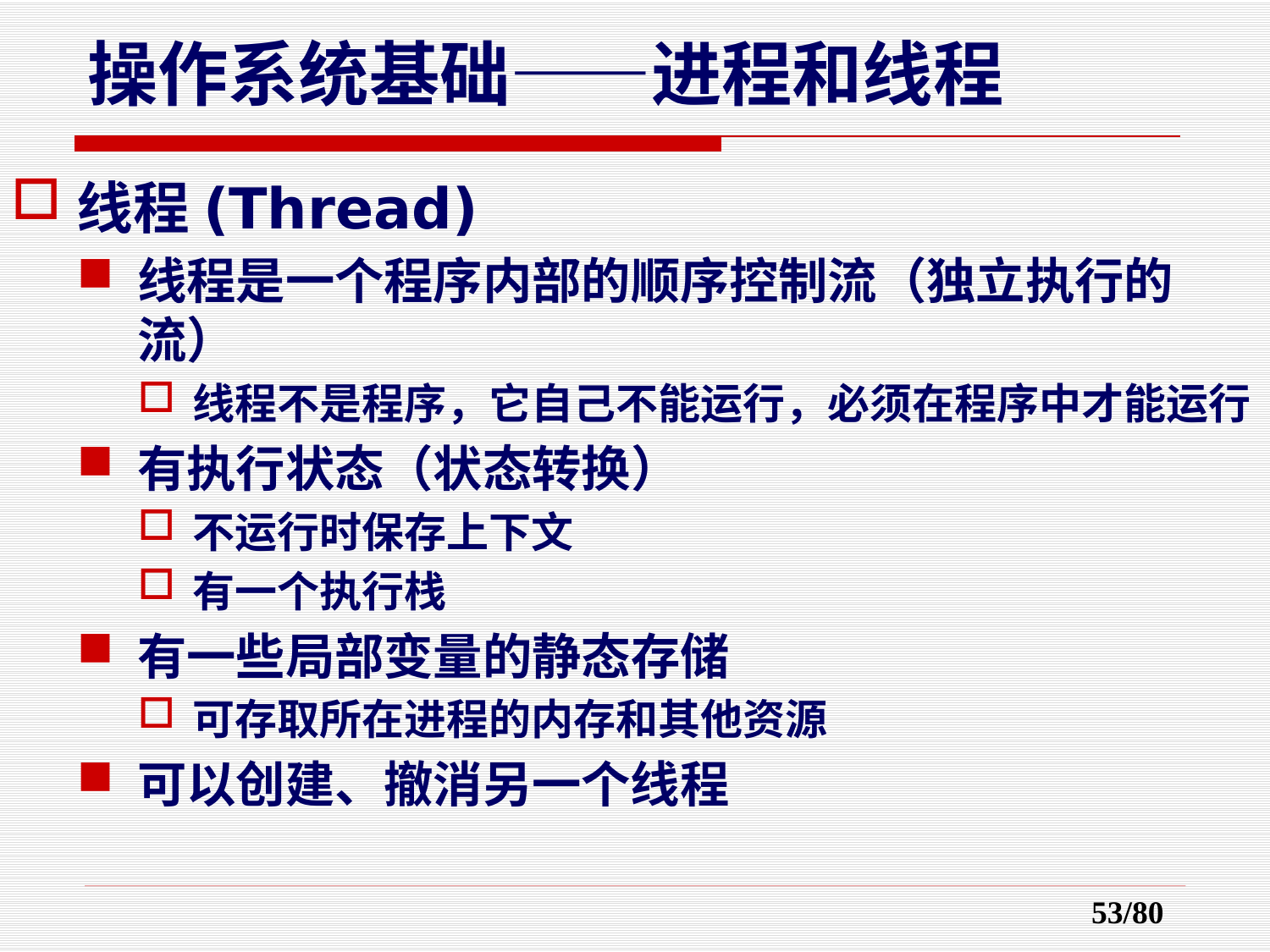

操作系统基础——进程和线程
线程(Thread)
线程是一个程序内部的顺序控制流（独立执行的流）
线程不是程序，它自己不能运行，必须在程序中才能运行
有执行状态（状态转换）
不运行时保存上下文
有一个执行栈
有一些局部变量的静态存储
可存取所在进程的内存和其他资源
可以创建、撤消另一个线程